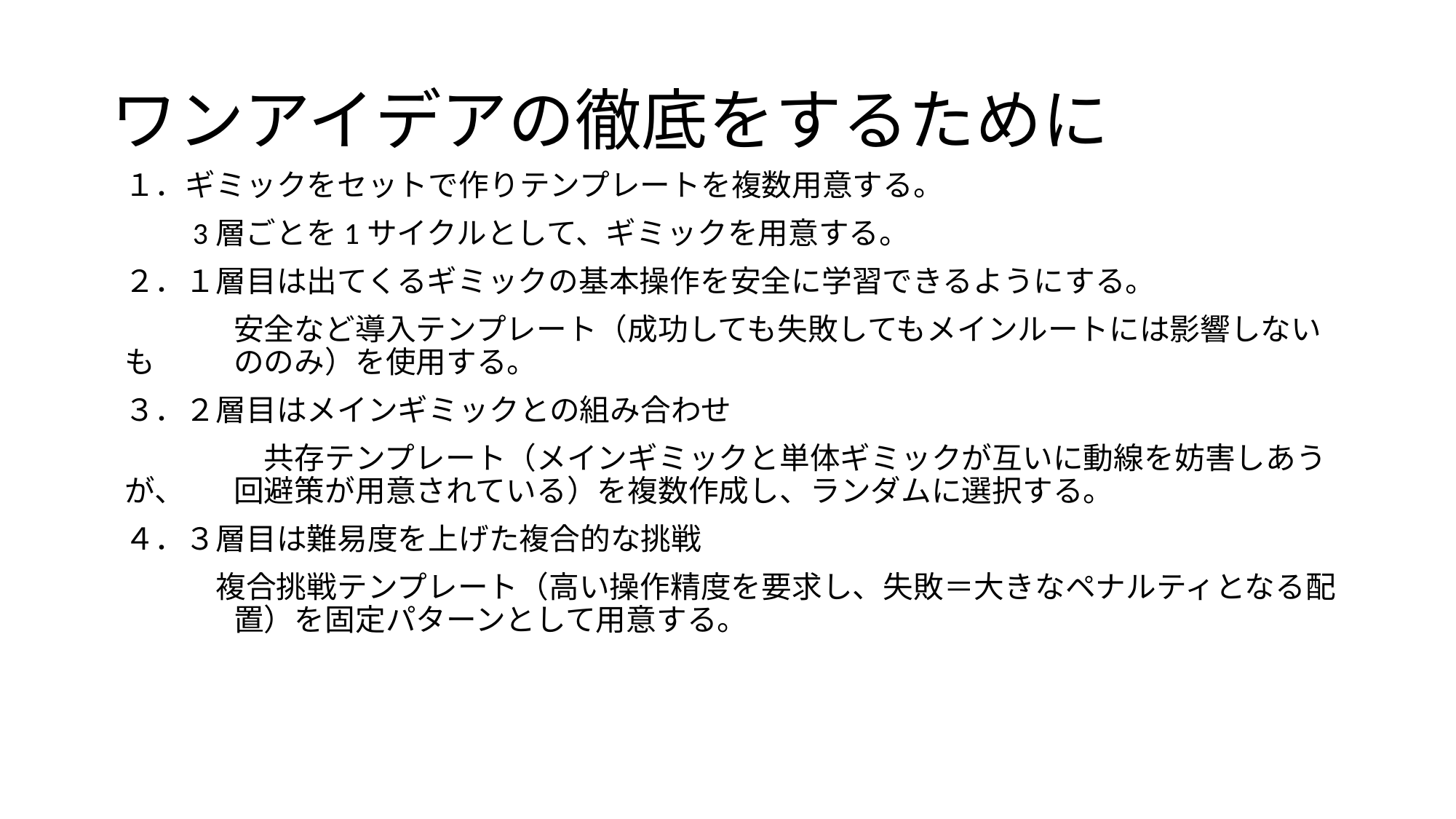

# ワンアイデアの徹底をするために
１．ギミックをセットで作りテンプレートを複数用意する。
　　3層ごとを1サイクルとして、ギミックを用意する。
２．１層目は出てくるギミックの基本操作を安全に学習できるようにする。
	安全など導入テンプレート（成功しても失敗してもメインルートには影響しないも	ののみ）を使用する。
３．２層目はメインギミックとの組み合わせ
	　共存テンプレート（メインギミックと単体ギミックが互いに動線を妨害しあうが、	回避策が用意されている）を複数作成し、ランダムに選択する。
４．３層目は難易度を上げた複合的な挑戦
　　　複合挑戦テンプレート（高い操作精度を要求し、失敗＝大きなペナルティとなる配	置）を固定パターンとして用意する。